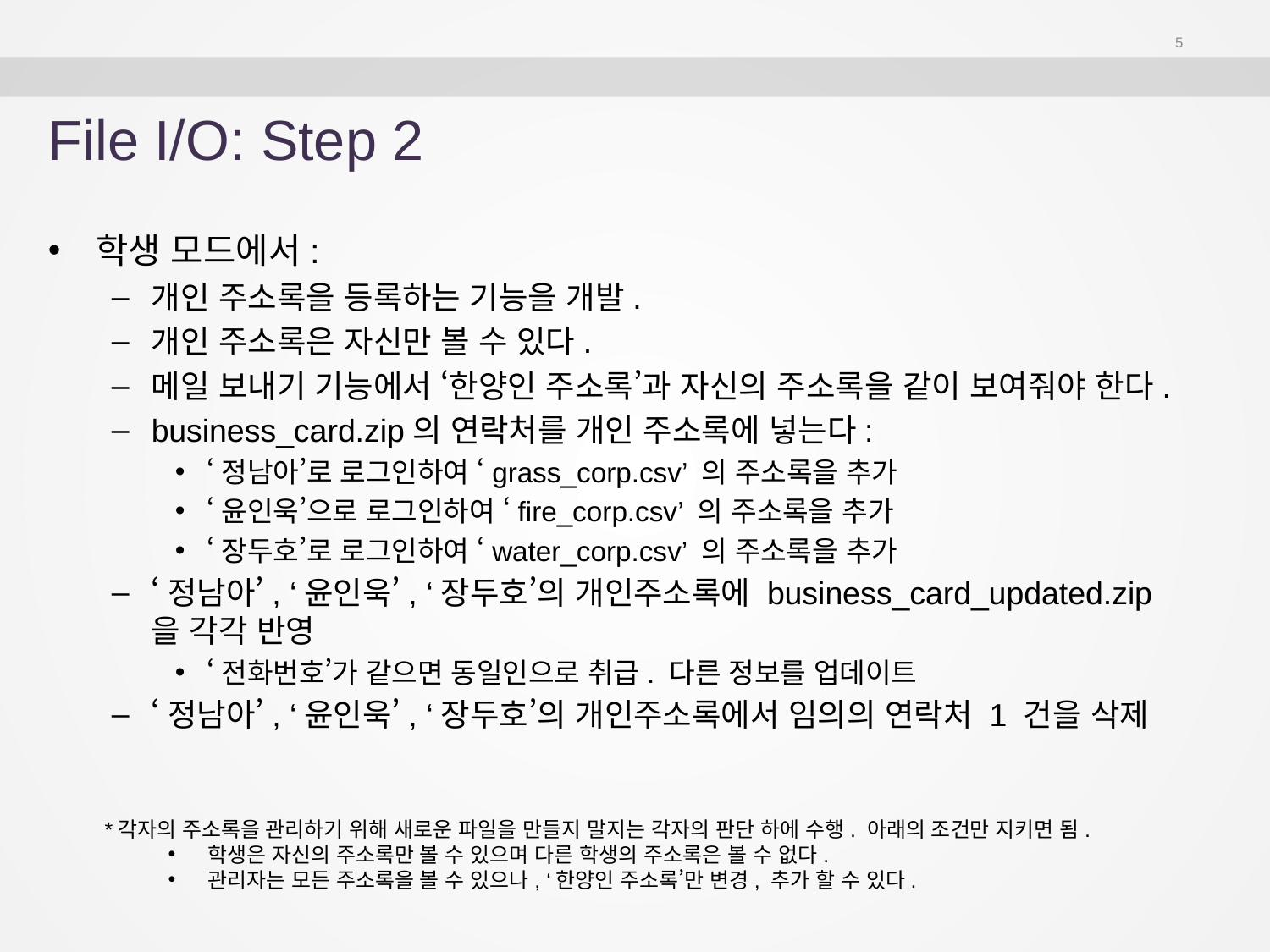

5
# File I/O: Step 2
학생 모드에서:
개인 주소록을 등록하는 기능을 개발.
개인 주소록은 자신만 볼 수 있다.
메일 보내기 기능에서 ‘한양인 주소록’과 자신의 주소록을 같이 보여줘야 한다.
business_card.zip의 연락처를 개인 주소록에 넣는다:
‘정남아’로 로그인하여 ‘grass_corp.csv’ 의 주소록을 추가
‘윤인욱’으로 로그인하여 ‘fire_corp.csv’ 의 주소록을 추가
‘장두호’로 로그인하여 ‘water_corp.csv’ 의 주소록을 추가
‘정남아’, ‘윤인욱’, ‘장두호’의 개인주소록에 business_card_updated.zip 을 각각 반영
‘전화번호’가 같으면 동일인으로 취급. 다른 정보를 업데이트
‘정남아’, ‘윤인욱’, ‘장두호’의 개인주소록에서 임의의 연락처 1 건을 삭제
*각자의 주소록을 관리하기 위해 새로운 파일을 만들지 말지는 각자의 판단 하에 수행. 아래의 조건만 지키면 됨.
학생은 자신의 주소록만 볼 수 있으며 다른 학생의 주소록은 볼 수 없다.
관리자는 모든 주소록을 볼 수 있으나, ‘한양인 주소록’만 변경, 추가 할 수 있다.